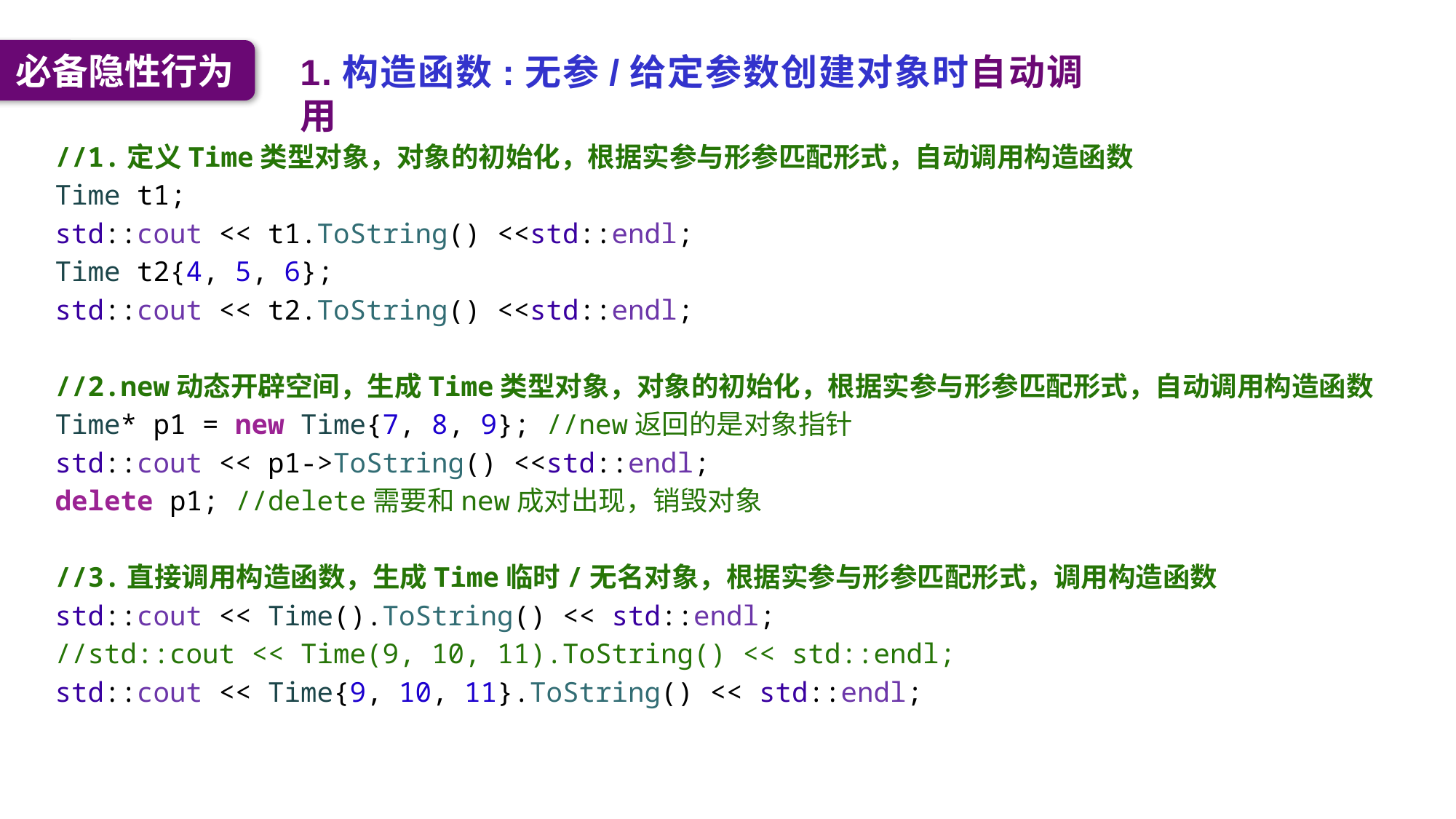

必备隐性行为
1.构造函数:无参/给定参数创建对象时自动调用
//1.定义Time类型对象，对象的初始化，根据实参与形参匹配形式，自动调用构造函数
Time t1;
std::cout << t1.ToString() <<std::endl;
Time t2{4, 5, 6};
std::cout << t2.ToString() <<std::endl;

//2.new动态开辟空间，生成Time类型对象，对象的初始化，根据实参与形参匹配形式，自动调用构造函数
Time* p1 = new Time{7, 8, 9}; //new返回的是对象指针
std::cout << p1->ToString() <<std::endl;
delete p1; //delete需要和new成对出现，销毁对象

//3.直接调用构造函数，生成Time临时/无名对象，根据实参与形参匹配形式，调用构造函数
std::cout << Time().ToString() << std::endl;
//std::cout << Time(9, 10, 11).ToString() << std::endl;
std::cout << Time{9, 10, 11}.ToString() << std::endl;
32